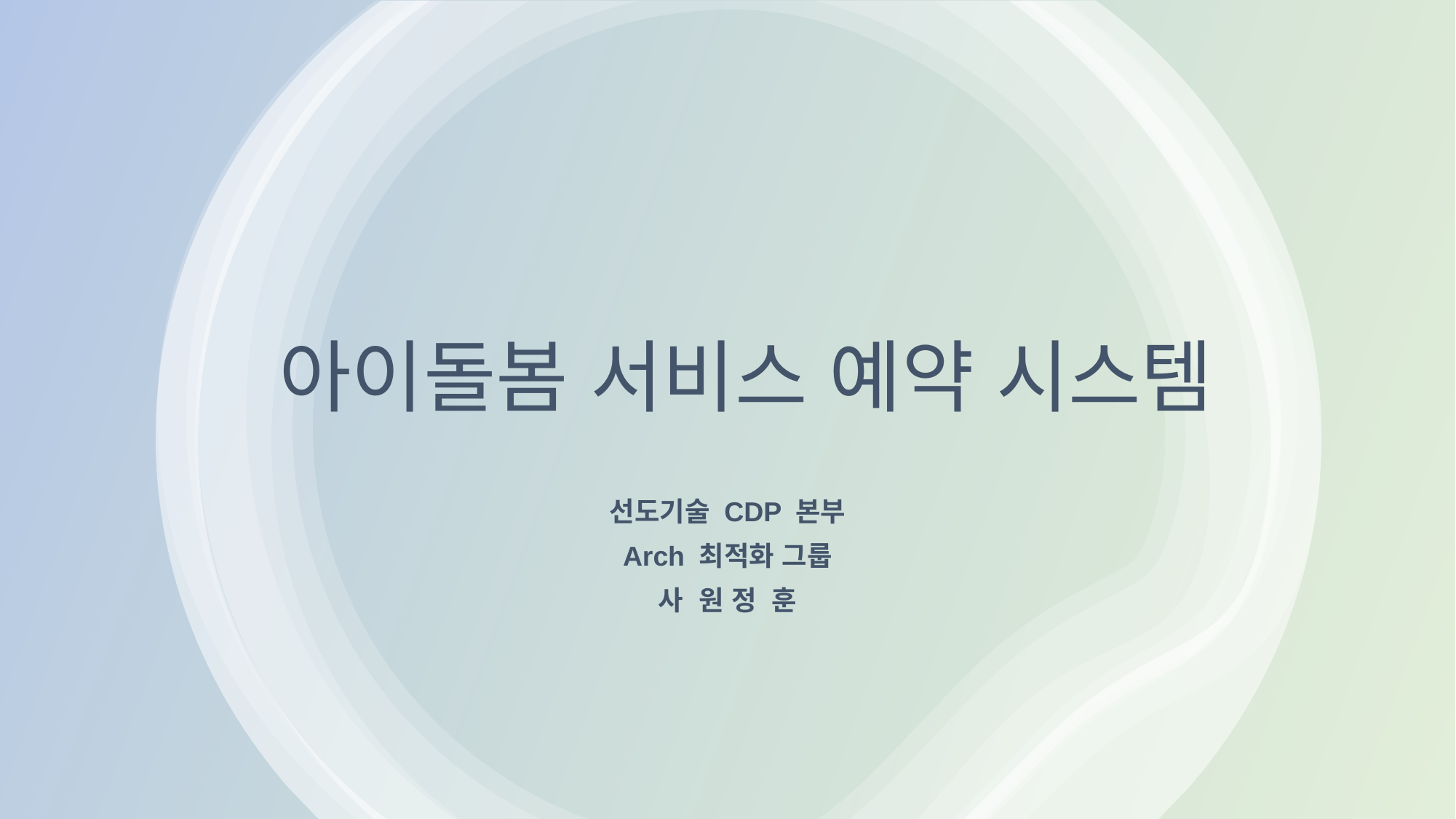

# 아이돌봄 서비스 예약 시스템
선도기술 CDP 본부
Arch 최적화 그룹
사  원 정  훈